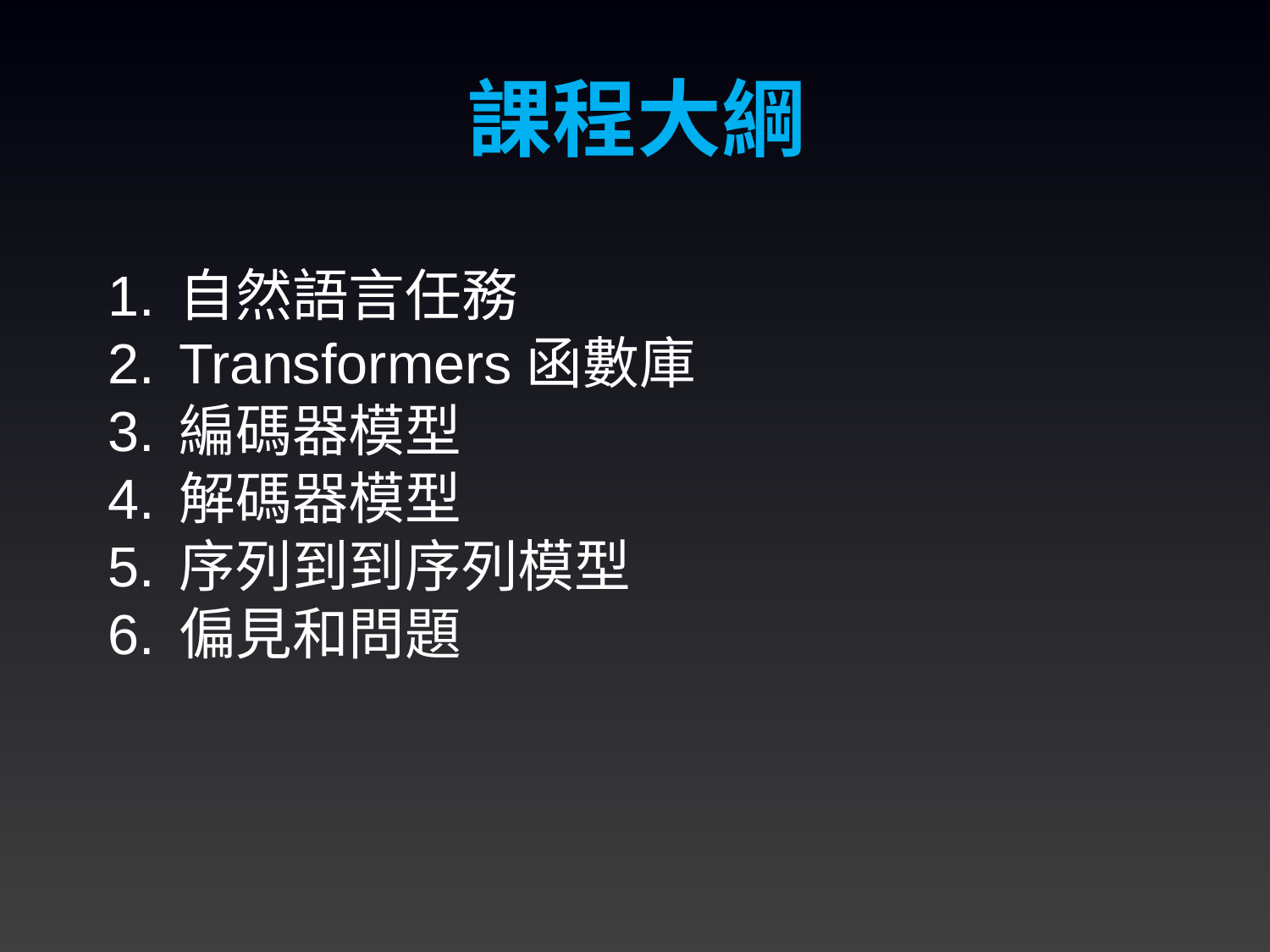

課程大綱
自然語言任務
Transformers函數庫
編碼器模型
解碼器模型
序列到到序列模型
偏見和問題